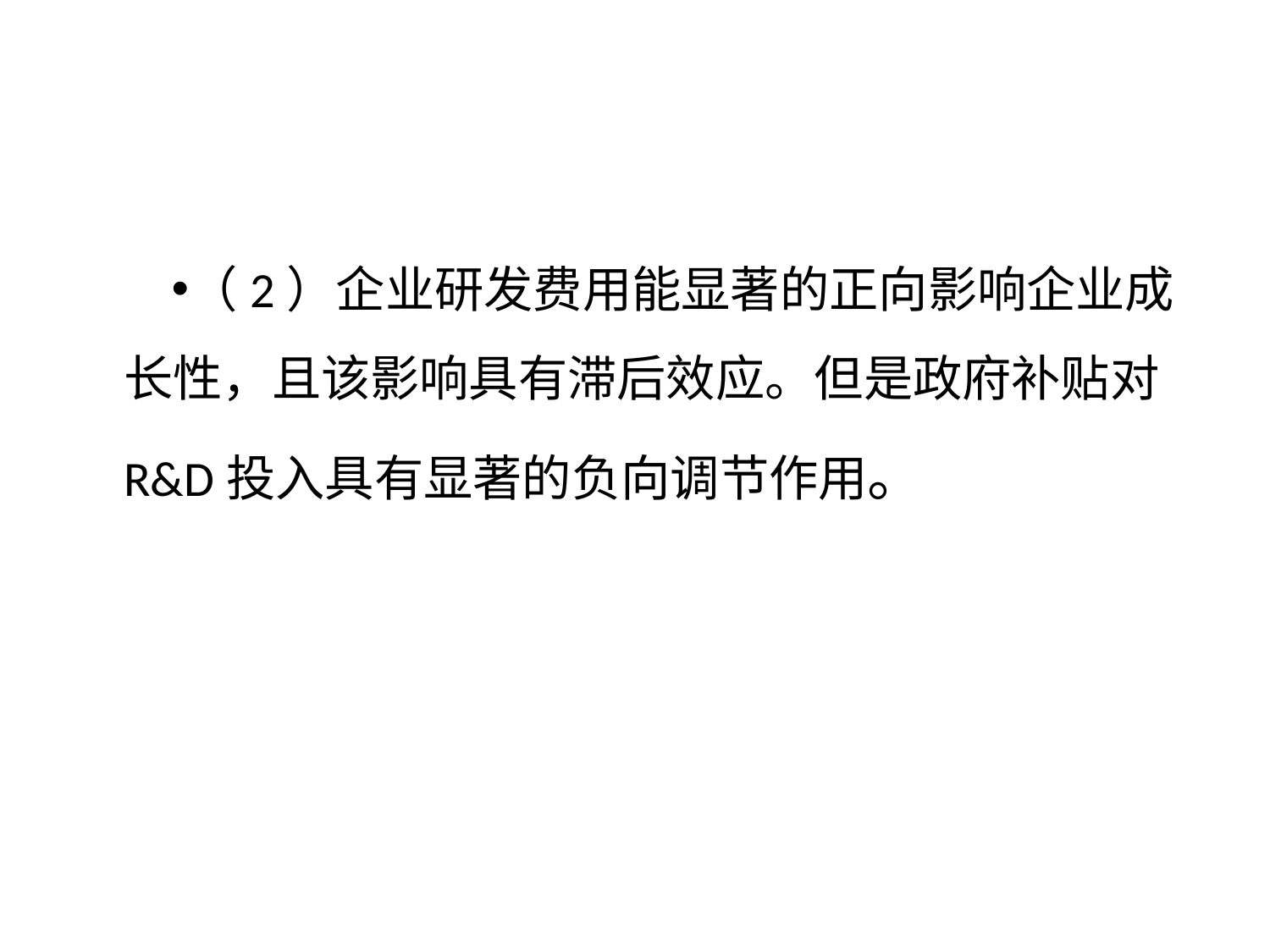

#
（2）企业研发费用能显著的正向影响企业成长性，且该影响具有滞后效应。但是政府补贴对R&D投入具有显著的负向调节作用。